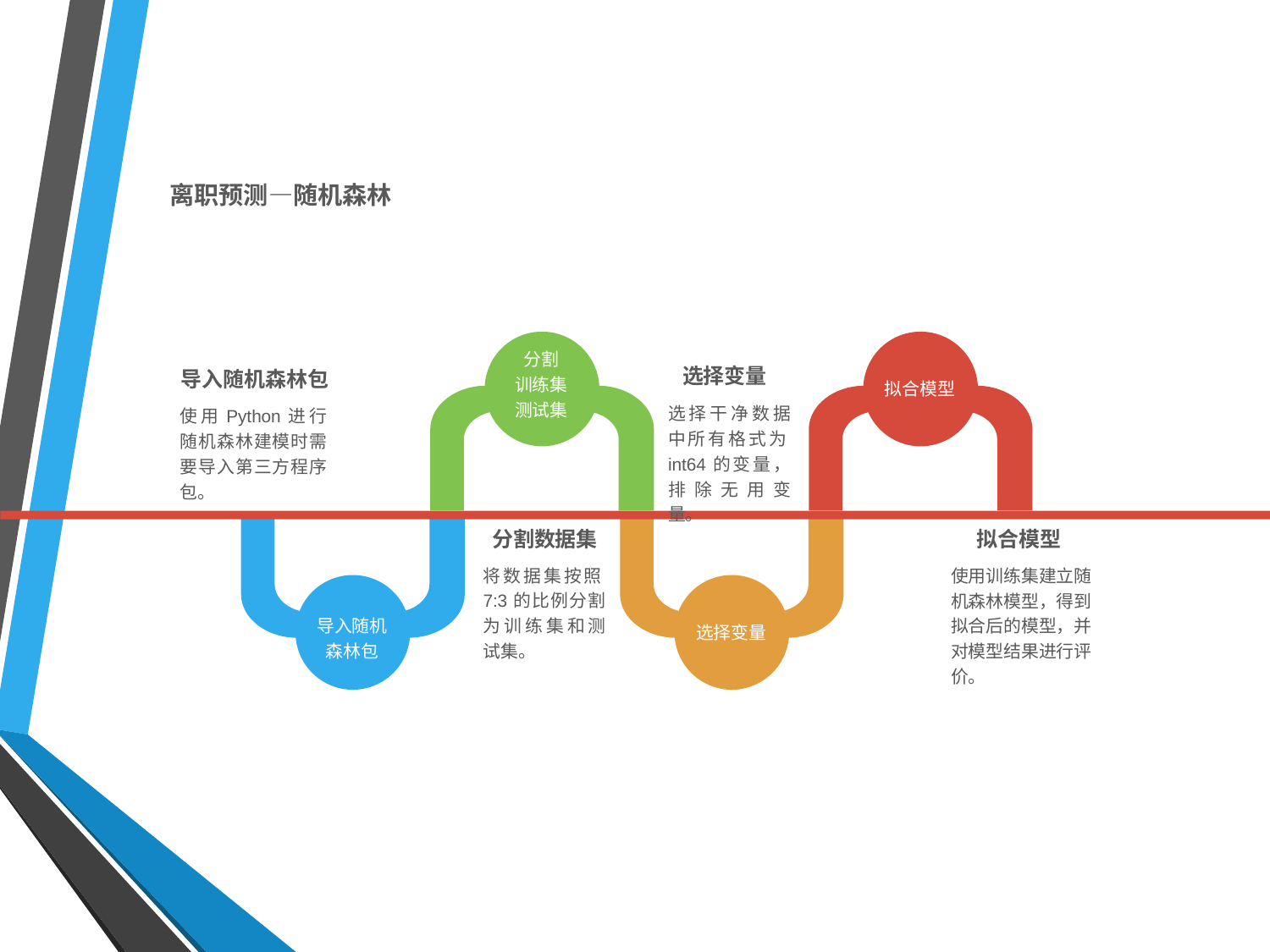

离职预测—随机森林

分割
训练集
测试集
  选择变量
选择干净数据中所有格式为int64的变量，排除无用变量。
导入随机森林包
使用Python进行随机森林建模时需要导入第三方程序包。
拟合模型

    拟合模型
使用训练集建立随机森林模型，得到拟合后的模型，并对模型结果进行评价。
 分割数据集
将数据集按照7:3的比例分割为训练集和测试集。

导入随机森林包
选择变量